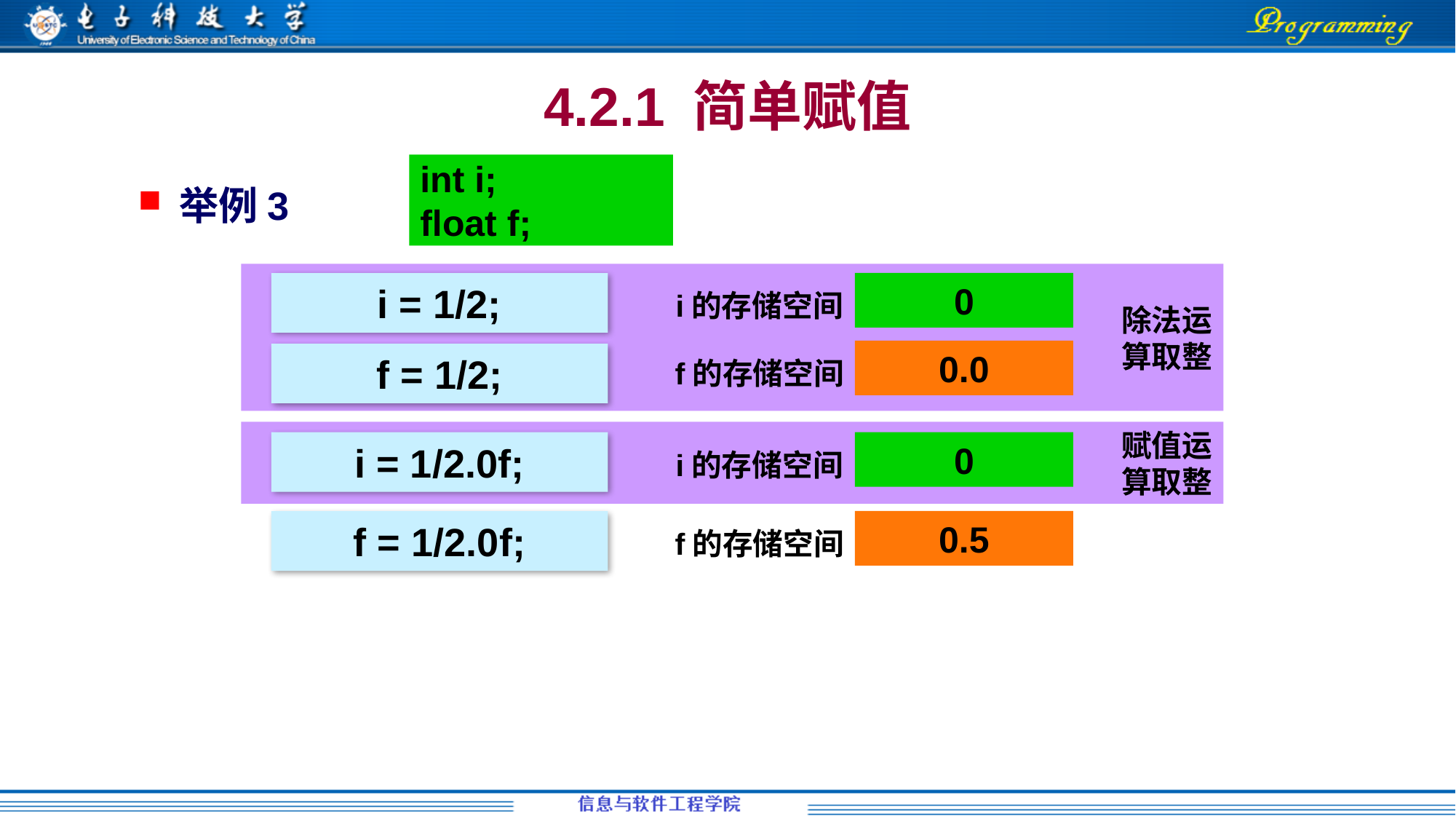

4.2.1 简单赋值
int i;
float f;
举例3

除法运
算取整
i的存储空间
0
i = 1/2;
f的存储空间
0.0
f = 1/2;
赋值运
算取整
i的存储空间
0
i = 1/2.0f;
f的存储空间
0.5
f = 1/2.0f;